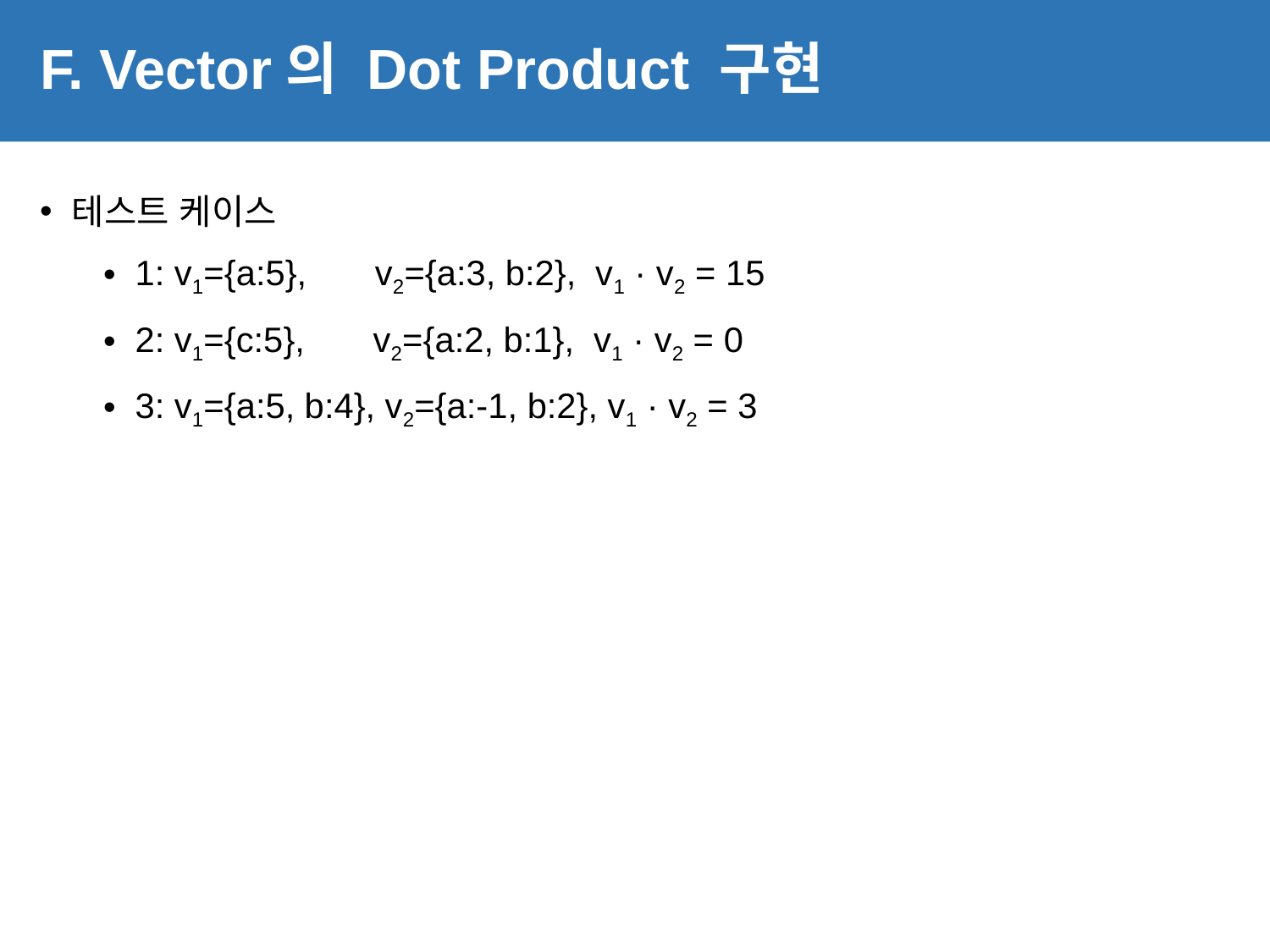

# F. Vector의 Dot Product 구현
39
테스트 케이스
1: v1={a:5},       v2={a:3, b:2},  v1 · v2 = 15
2: v1={c:5},       v2={a:2, b:1},  v1 · v2 = 0
3: v1={a:5, b:4}, v2={a:-1, b:2}, v1 · v2 = 3